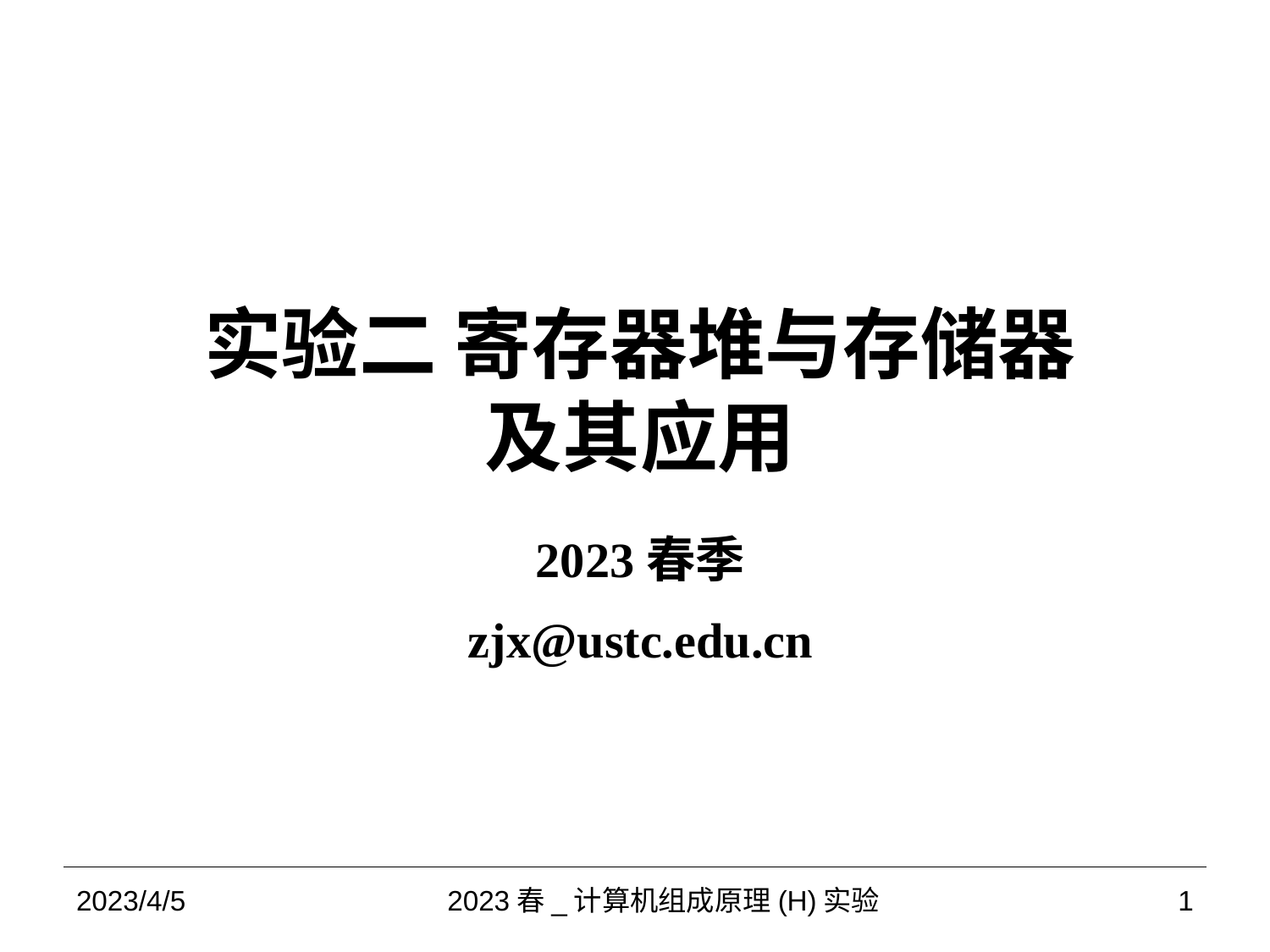

# 实验二 寄存器堆与存储器及其应用
2023春季
zjx@ustc.edu.cn
2023/4/5
2023春_计算机组成原理(H)实验
1